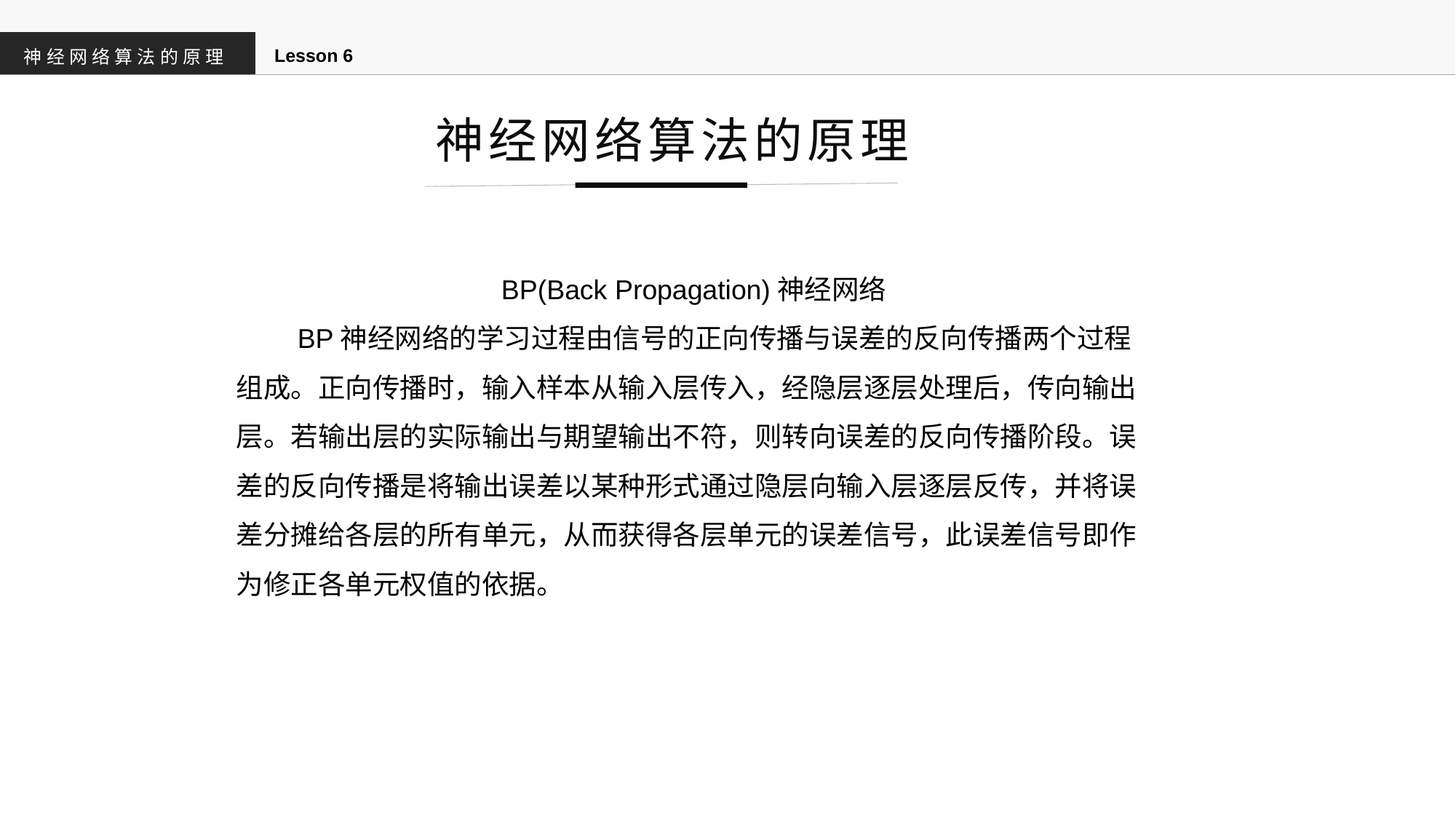

Lesson 6
神经网络算法的原理
神经网络算法的原理

BP(Back Propagation)神经网络
        BP神经网络的学习过程由信号的正向传播与误差的反向传播两个过程组成。正向传播时，输入样本从输入层传入，经隐层逐层处理后，传向输出层。若输出层的实际输出与期望输出不符，则转向误差的反向传播阶段。误差的反向传播是将输出误差以某种形式通过隐层向输入层逐层反传，并将误差分摊给各层的所有单元，从而获得各层单元的误差信号，此误差信号即作为修正各单元权值的依据。